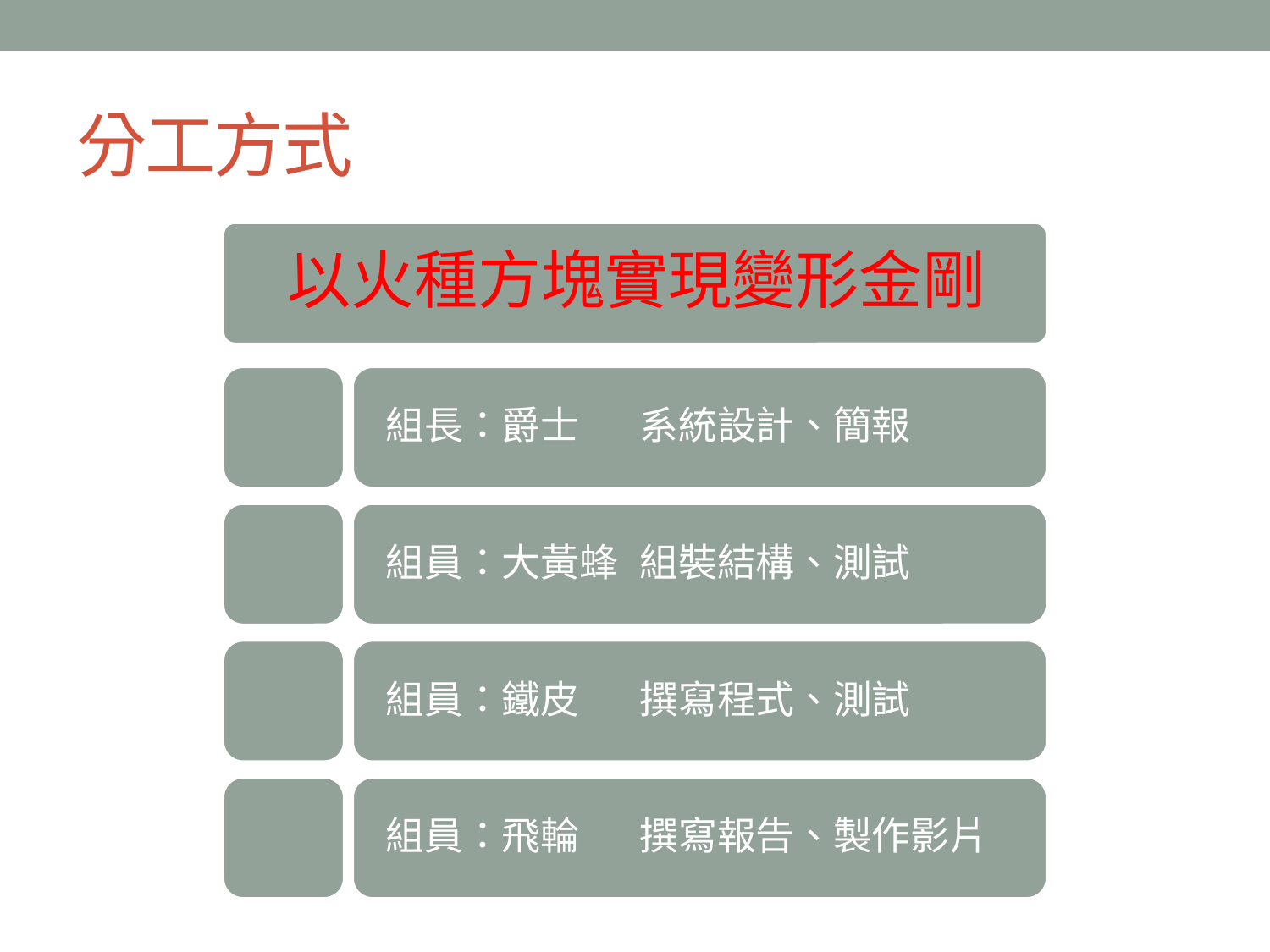

# 分工方式
以火種方塊實現變形金剛
組長：爵士	系統設計、簡報
組員：大黃蜂	組裝結構、測試
組員：鐵皮	撰寫程式、測試
組員：飛輪	撰寫報告、製作影片